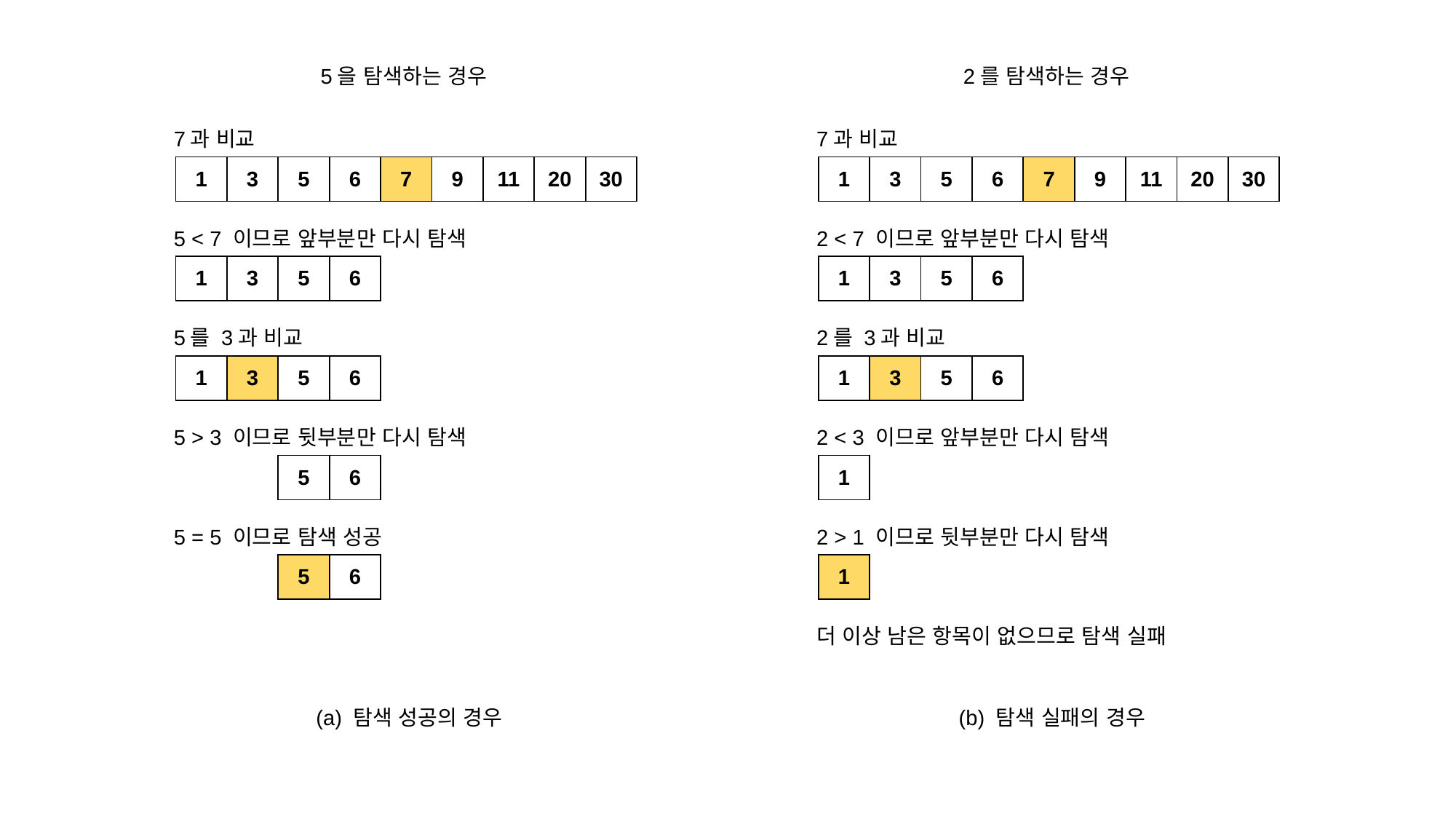

5을 탐색하는 경우
2를 탐색하는 경우
7과 비교
7과 비교
| 1 | 3 | 5 | 6 | 7 | 9 | 11 | 20 | 30 |
| --- | --- | --- | --- | --- | --- | --- | --- | --- |
| 1 | 3 | 5 | 6 | 7 | 9 | 11 | 20 | 30 |
| --- | --- | --- | --- | --- | --- | --- | --- | --- |
5 < 7 이므로 앞부분만 다시 탐색
2 < 7 이므로 앞부분만 다시 탐색
| 1 | 3 | 5 | 6 |
| --- | --- | --- | --- |
| 1 | 3 | 5 | 6 |
| --- | --- | --- | --- |
5를 3과 비교
2를 3과 비교
| 1 | 3 | 5 | 6 |
| --- | --- | --- | --- |
| 1 | 3 | 5 | 6 |
| --- | --- | --- | --- |
5 > 3 이므로 뒷부분만 다시 탐색
2 < 3 이므로 앞부분만 다시 탐색
| 5 | 6 |
| --- | --- |
| 1 |
| --- |
5 = 5 이므로 탐색 성공
2 > 1 이므로 뒷부분만 다시 탐색
| 5 | 6 |
| --- | --- |
| 1 |
| --- |
더 이상 남은 항목이 없으므로 탐색 실패
(a) 탐색 성공의 경우
(b) 탐색 실패의 경우